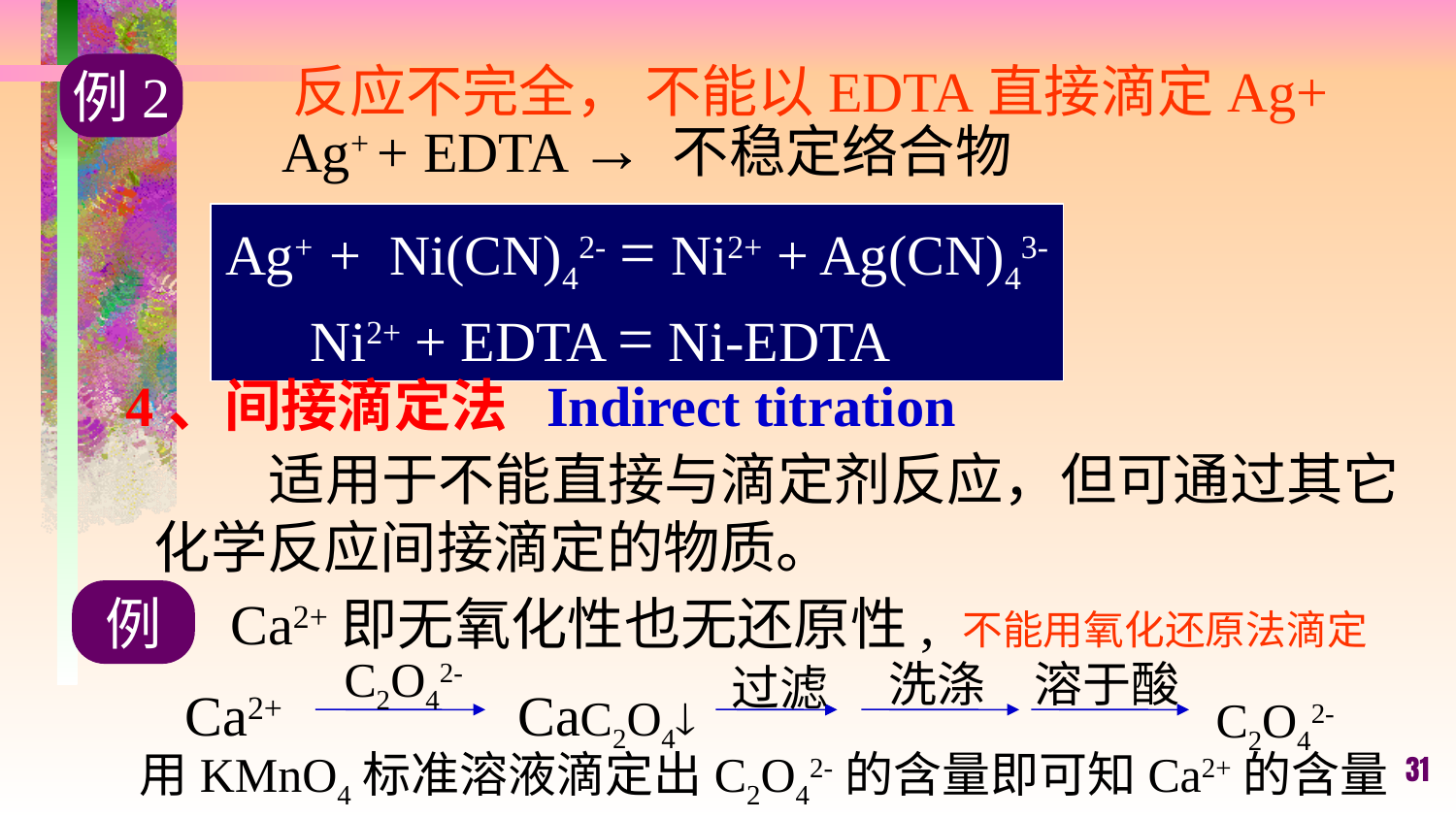

反应不完全， 不能以EDTA直接滴定Ag+
例2
Ag+ + EDTA → 不稳定络合物
Ag+  +  Ni(CN)42- = Ni2+ + Ag(CN)43-
      Ni2+ + EDTA = Ni-EDTA
4、间接滴定法  Indirect titration
        适用于不能直接与滴定剂反应，但可通过其它
化学反应间接滴定的物质。
例
Ca2+即无氧化性也无还原性, 不能用氧化还原法滴定
C2O42-
洗涤
溶于酸
过滤
Ca2+
CaC2O4↓
C2O42-

用KMnO4标准溶液滴定出C2O42-的含量即可知Ca2+的含量
31